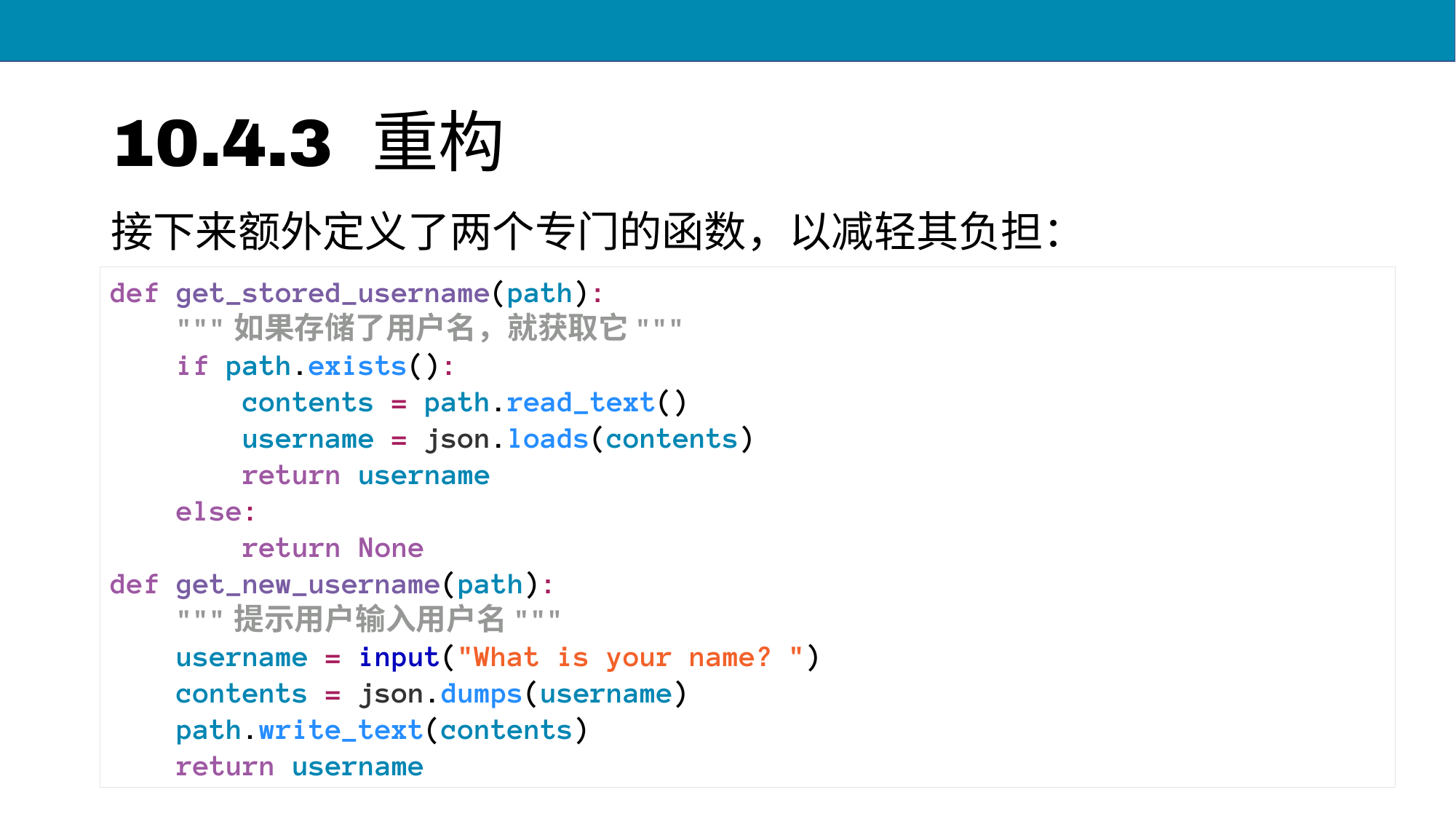

# 10.4.3 重构
接下来额外定义了两个专门的函数，以减轻其负担：
def get_stored_username(path):
    """如果存储了用户名，就获取它"""
    if path.exists():
        contents = path.read_text()
        username = json.loads(contents)
        return username
    else:
        return None
def get_new_username(path):
    """提示用户输入用户名"""
    username = input("What is your name? ")
    contents = json.dumps(username)
    path.write_text(contents)
    return username